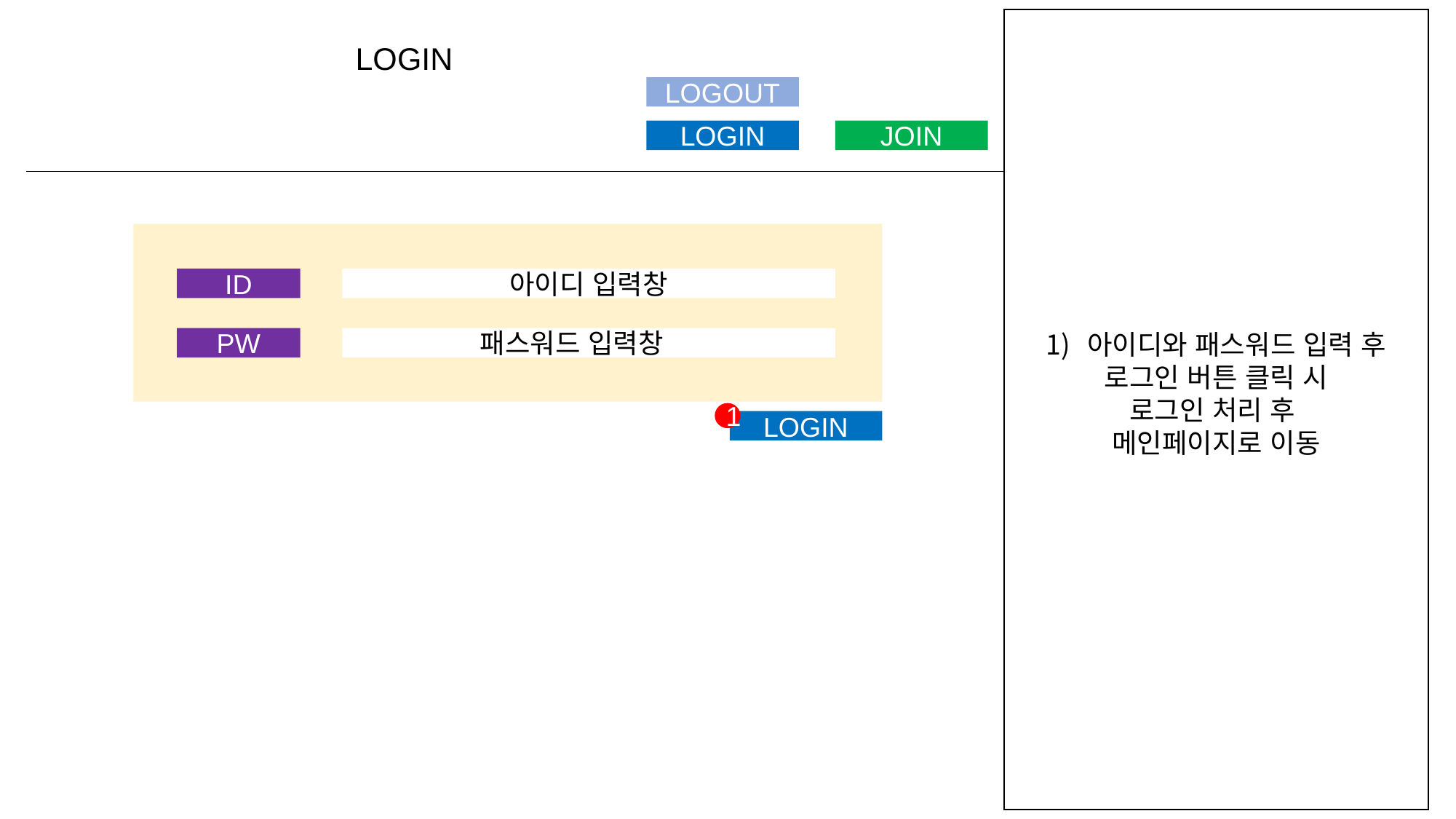

아이디와 패스워드 입력 후
로그인 버튼 클릭 시
로그인 처리 후
메인페이지로 이동

LOGIN
LOGOUT
JOIN
LOGIN

ID
아이디 입력창
패스워드 입력창ID
PW
1
LOGIN